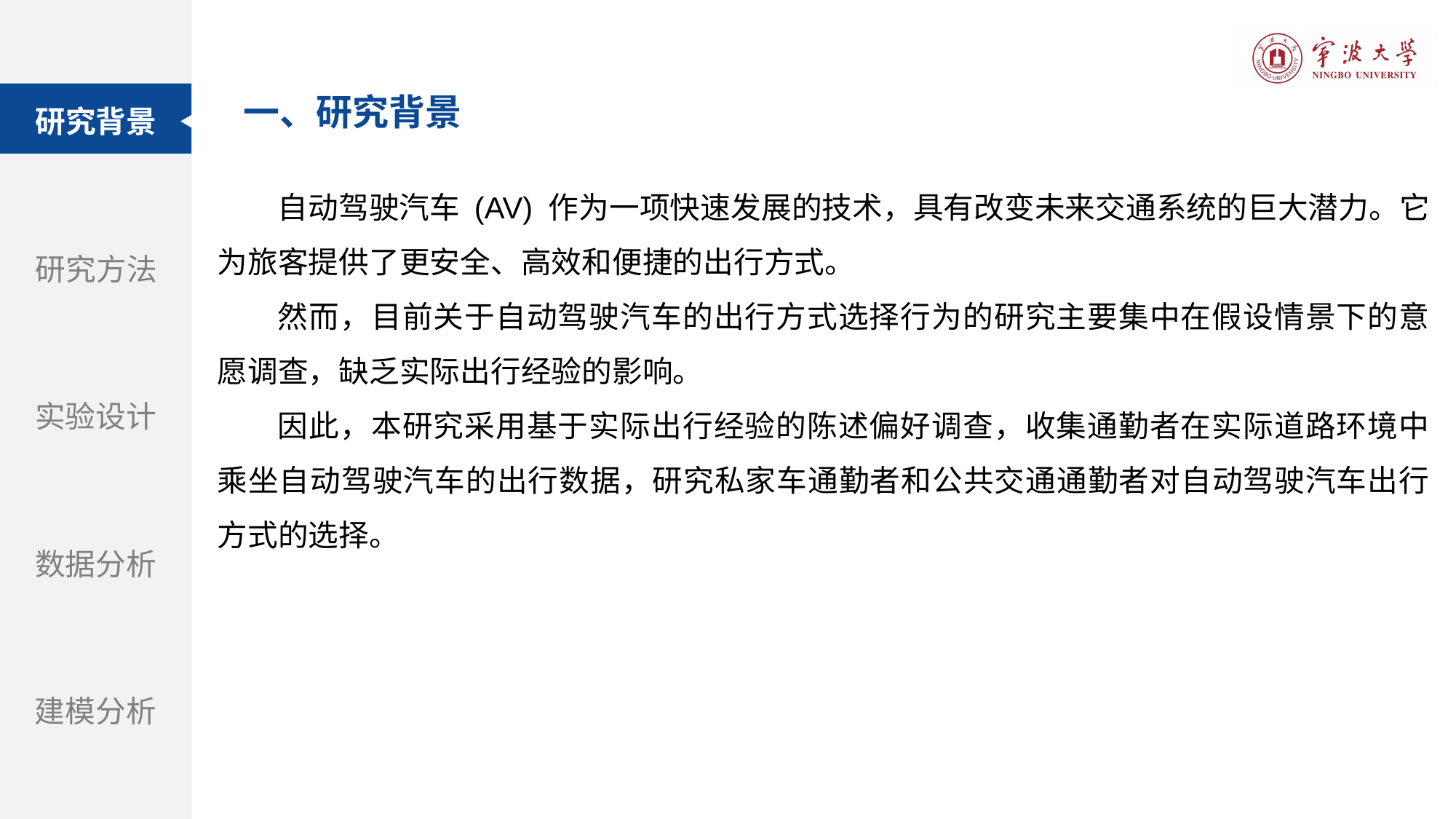

研究背景
研究方法
实验设计
数据分析
建模分析
一、研究背景
自动驾驶汽车 (AV) 作为一项快速发展的技术，具有改变未来交通系统的巨大潜力。它为旅客提供了更安全、高效和便捷的出行方式。
然而，目前关于自动驾驶汽车的出行方式选择行为的研究主要集中在假设情景下的意愿调查，缺乏实际出行经验的影响。
因此，本研究采用基于实际出行经验的陈述偏好调查，收集通勤者在实际道路环境中乘坐自动驾驶汽车的出行数据，研究私家车通勤者和公共交通通勤者对自动驾驶汽车出行方式的选择。
题目：自动驾驶汽车和街道设计：使用虚拟现实实验探索中央分隔带在提高行人过街安全性方面的作用
期刊：Accident Analysis and Prevention